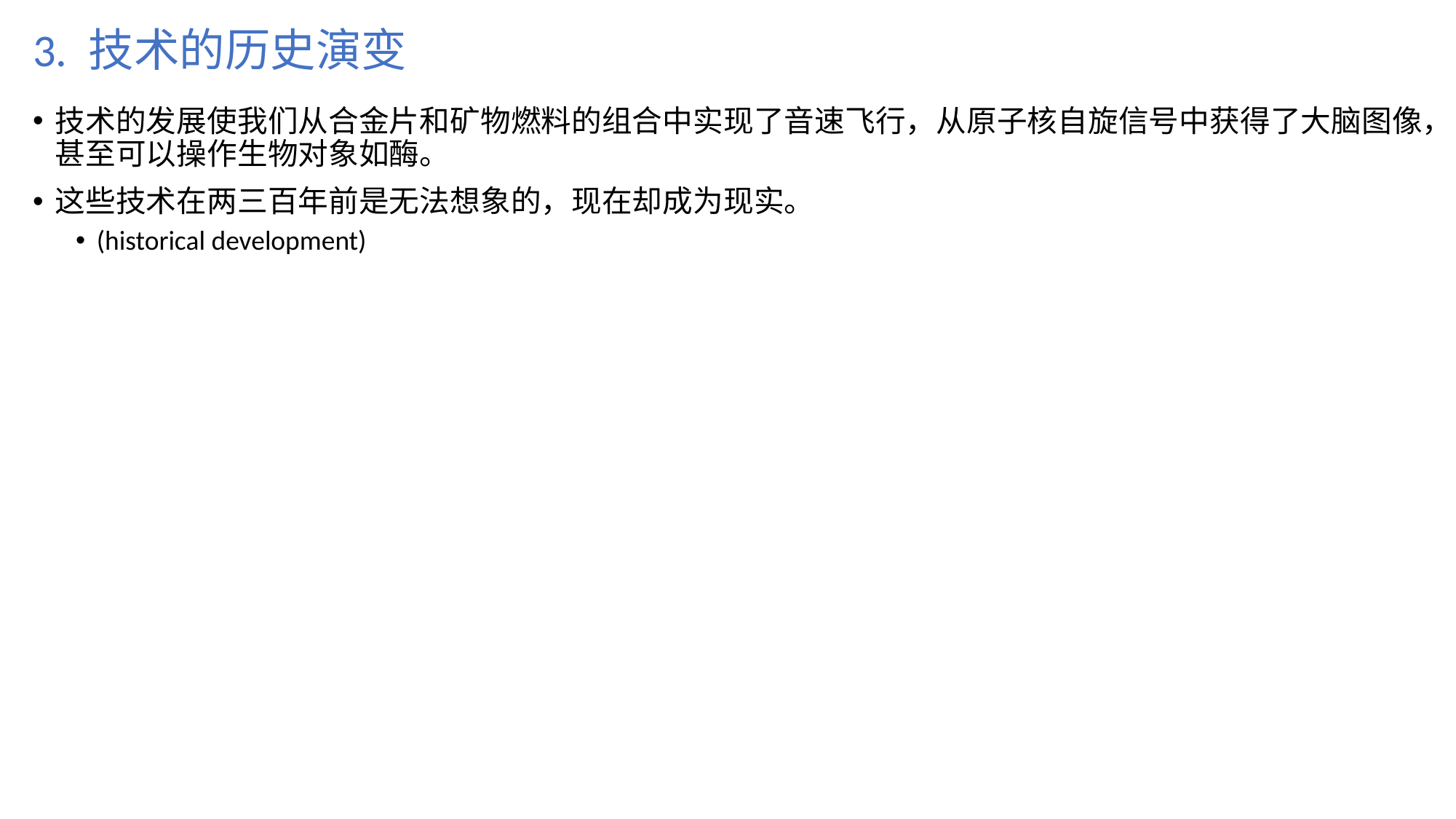

# 3. 技术的历史演变
技术的发展使我们从合金片和矿物燃料的组合中实现了音速飞行，从原子核自旋信号中获得了大脑图像，甚至可以操作生物对象如酶。
这些技术在两三百年前是无法想象的，现在却成为现实。
(historical development)